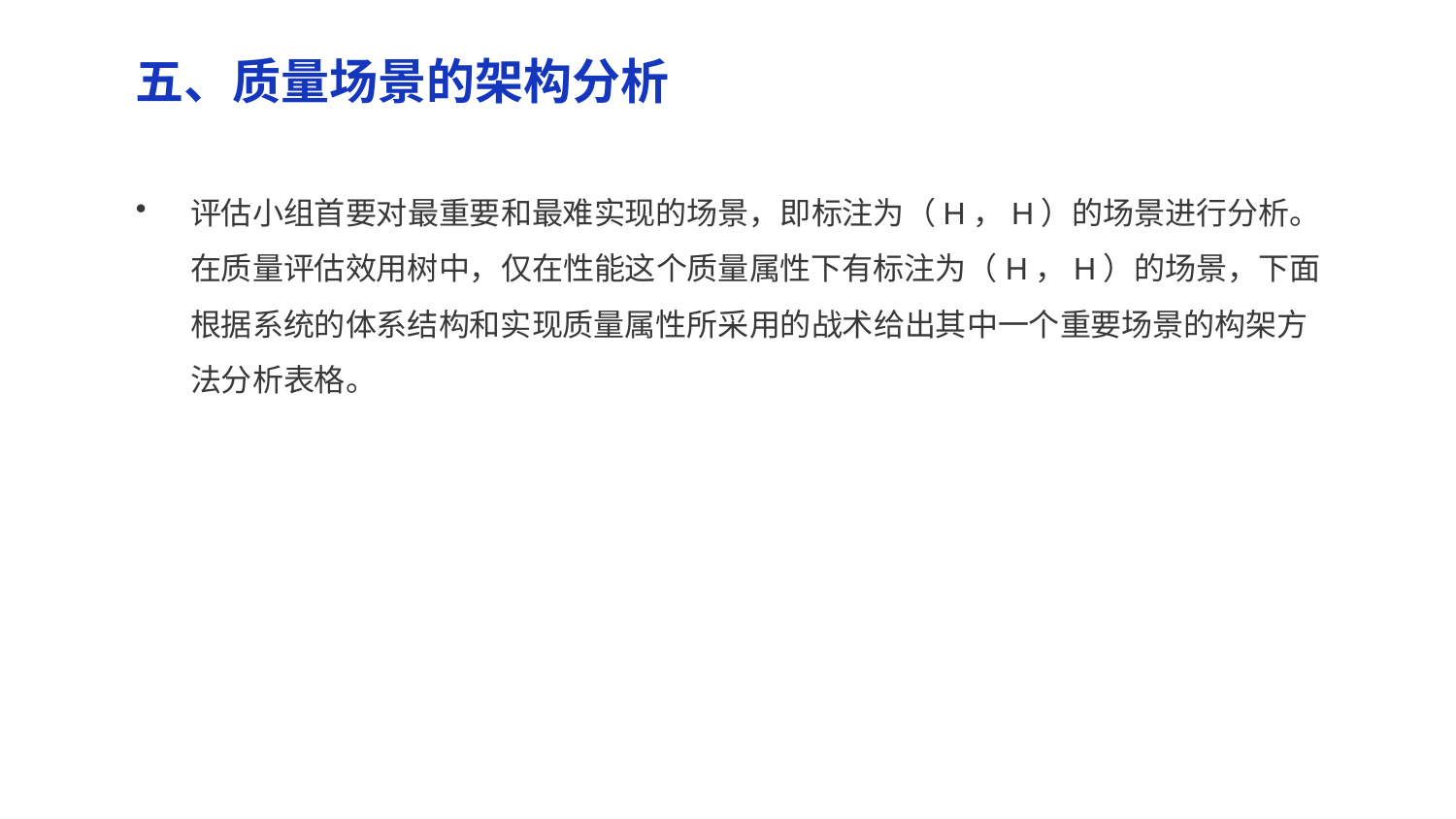

五、质量场景的架构分析
评估小组首要对最重要和最难实现的场景，即标注为（H，H）的场景进行分析。在质量评估效用树中，仅在性能这个质量属性下有标注为（H，H）的场景，下面根据系统的体系结构和实现质量属性所采用的战术给出其中一个重要场景的构架方法分析表格。